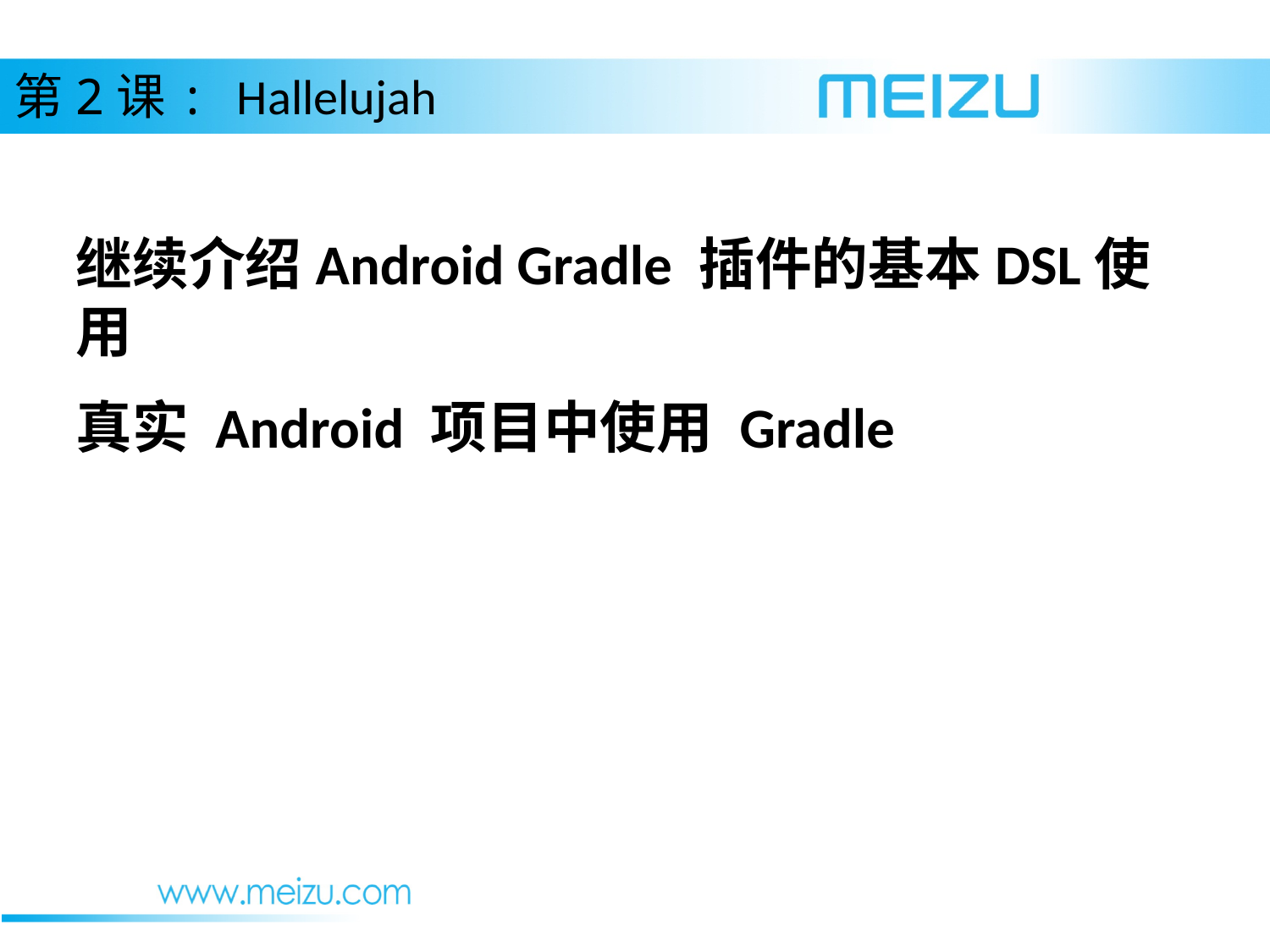

第2课: Hallelujah
继续介绍Android Gradle 插件的基本DSL使用
真实 Android 项目中使用 Gradle